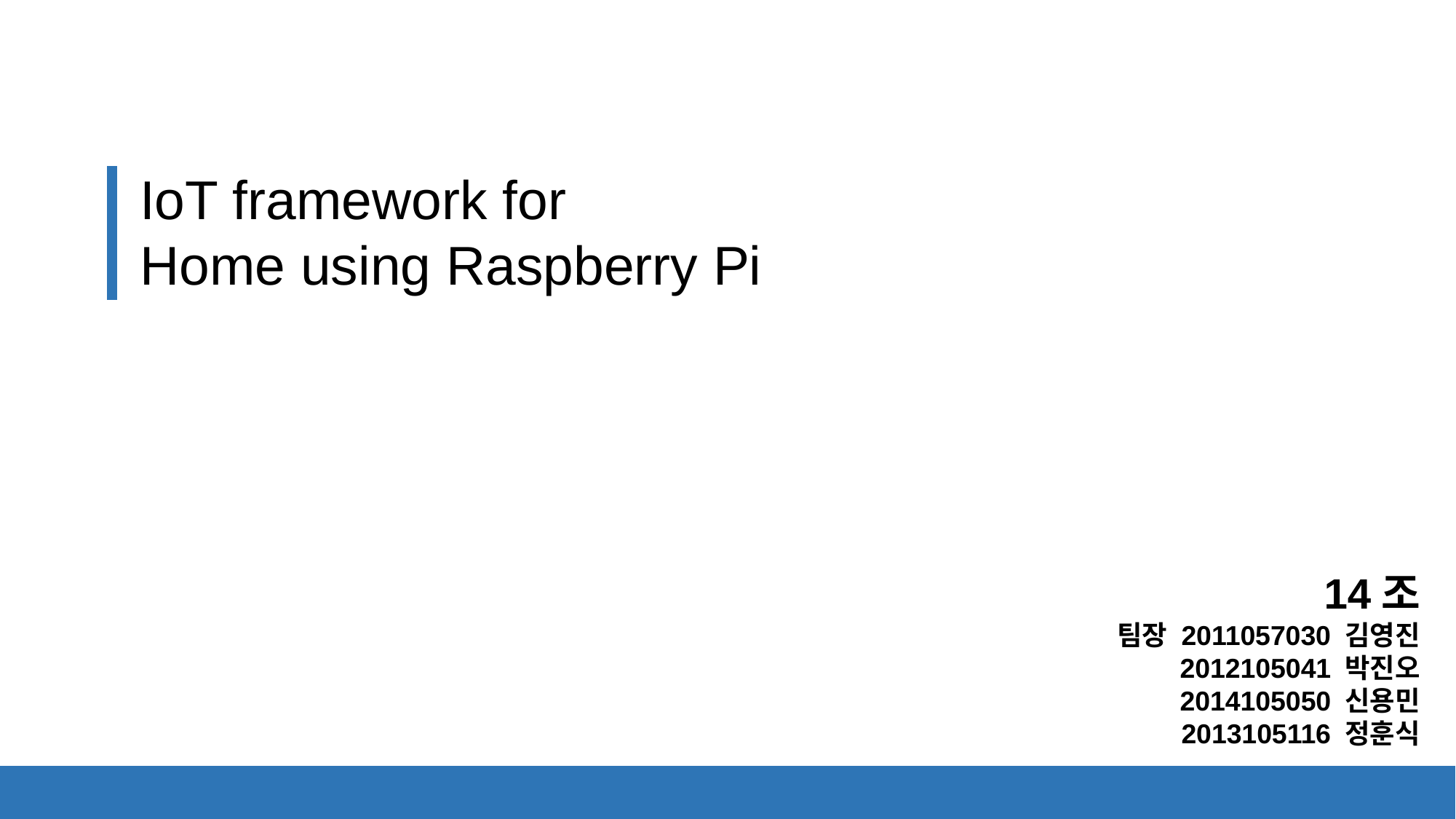

IoT framework for
Home using Raspberry Pi
14조
팀장 2011057030 김영진
2012105041 박진오
2014105050 신용민
2013105116 정훈식